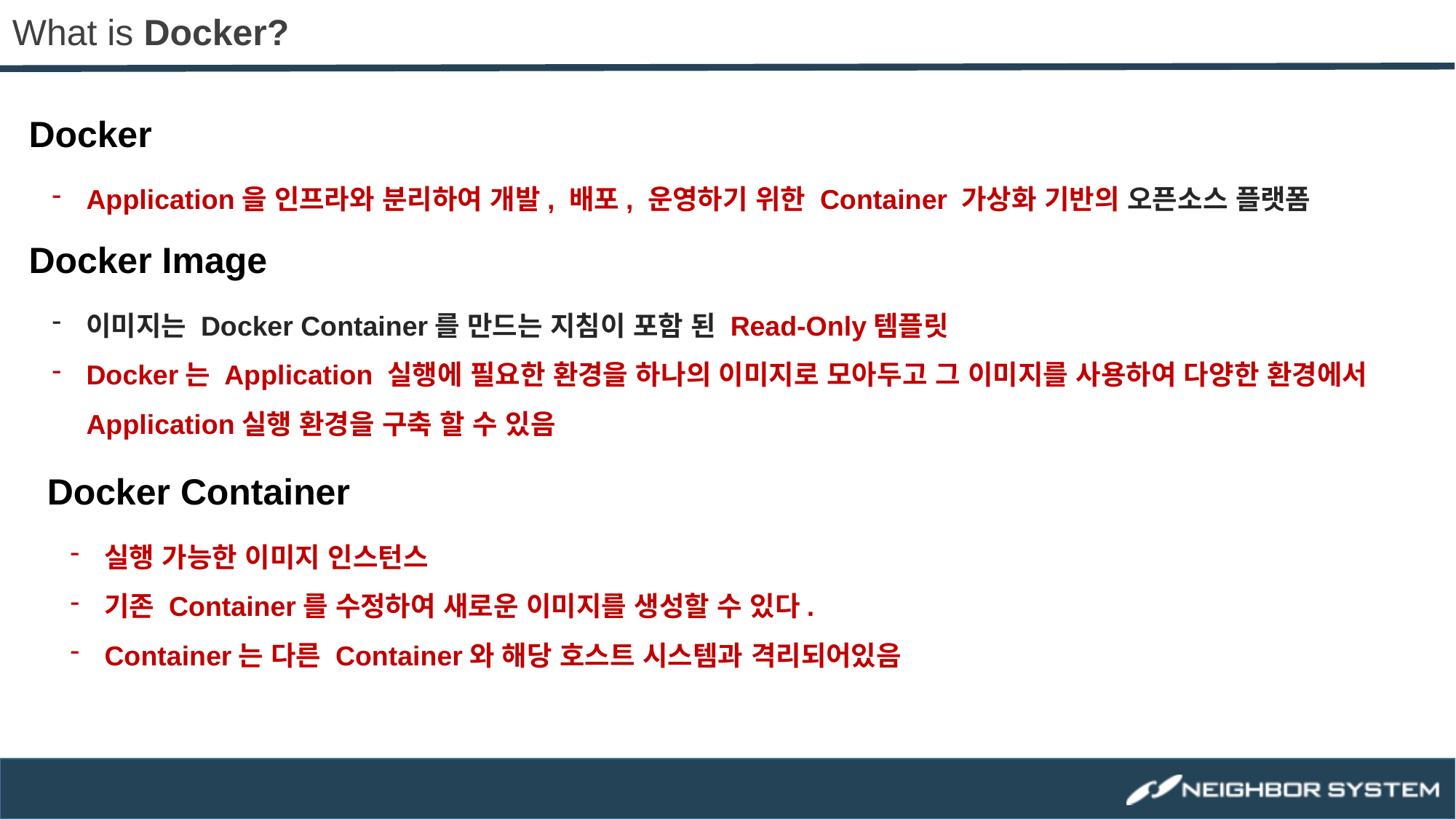

Docker
Application을 인프라와 분리하여 개발, 배포, 운영하기 위한 Container 가상화 기반의 오픈소스 플랫폼
Docker Image
이미지는 Docker Container를 만드는 지침이 포함 된 Read-Only템플릿
Docker는 Application 실행에 필요한 환경을 하나의 이미지로 모아두고 그 이미지를 사용하여 다양한 환경에서 Application실행 환경을 구축 할 수 있음
Docker Container
실행 가능한 이미지 인스턴스
기존 Container를 수정하여 새로운 이미지를 생성할 수 있다.
Container는 다른 Container와 해당 호스트 시스템과 격리되어있음